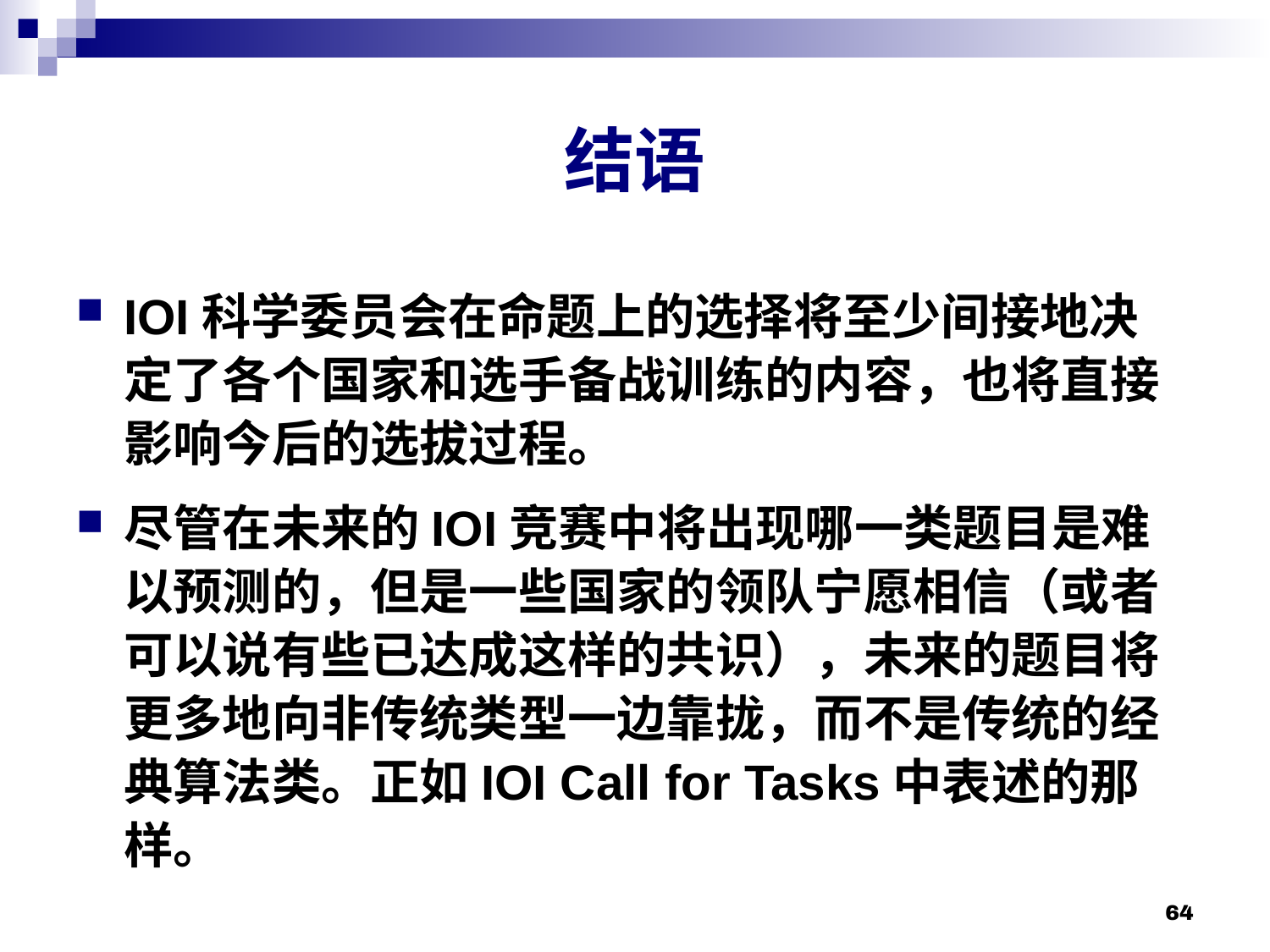

# 结语
IOI科学委员会在命题上的选择将至少间接地决定了各个国家和选手备战训练的内容，也将直接影响今后的选拔过程。
尽管在未来的IOI竞赛中将出现哪一类题目是难以预测的，但是一些国家的领队宁愿相信（或者可以说有些已达成这样的共识），未来的题目将更多地向非传统类型一边靠拢，而不是传统的经典算法类。正如IOI Call for Tasks中表述的那样。
64